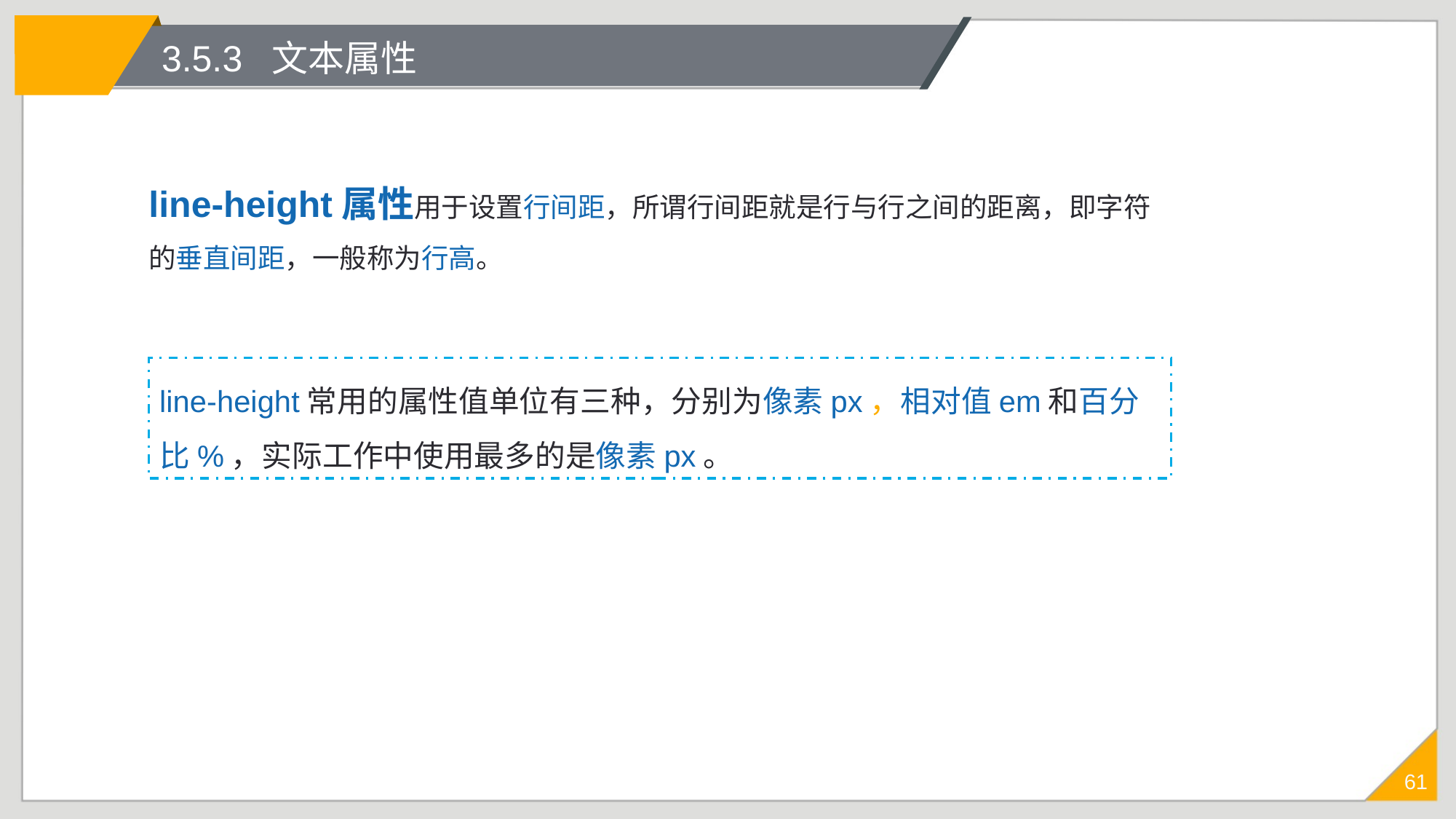

# 3.5.3  文本属性
line-height属性用于设置行间距，所谓行间距就是行与行之间的距离，即字符的垂直间距，一般称为行高。
line-height常用的属性值单位有三种，分别为像素px，相对值em和百分比%，实际工作中使用最多的是像素px。